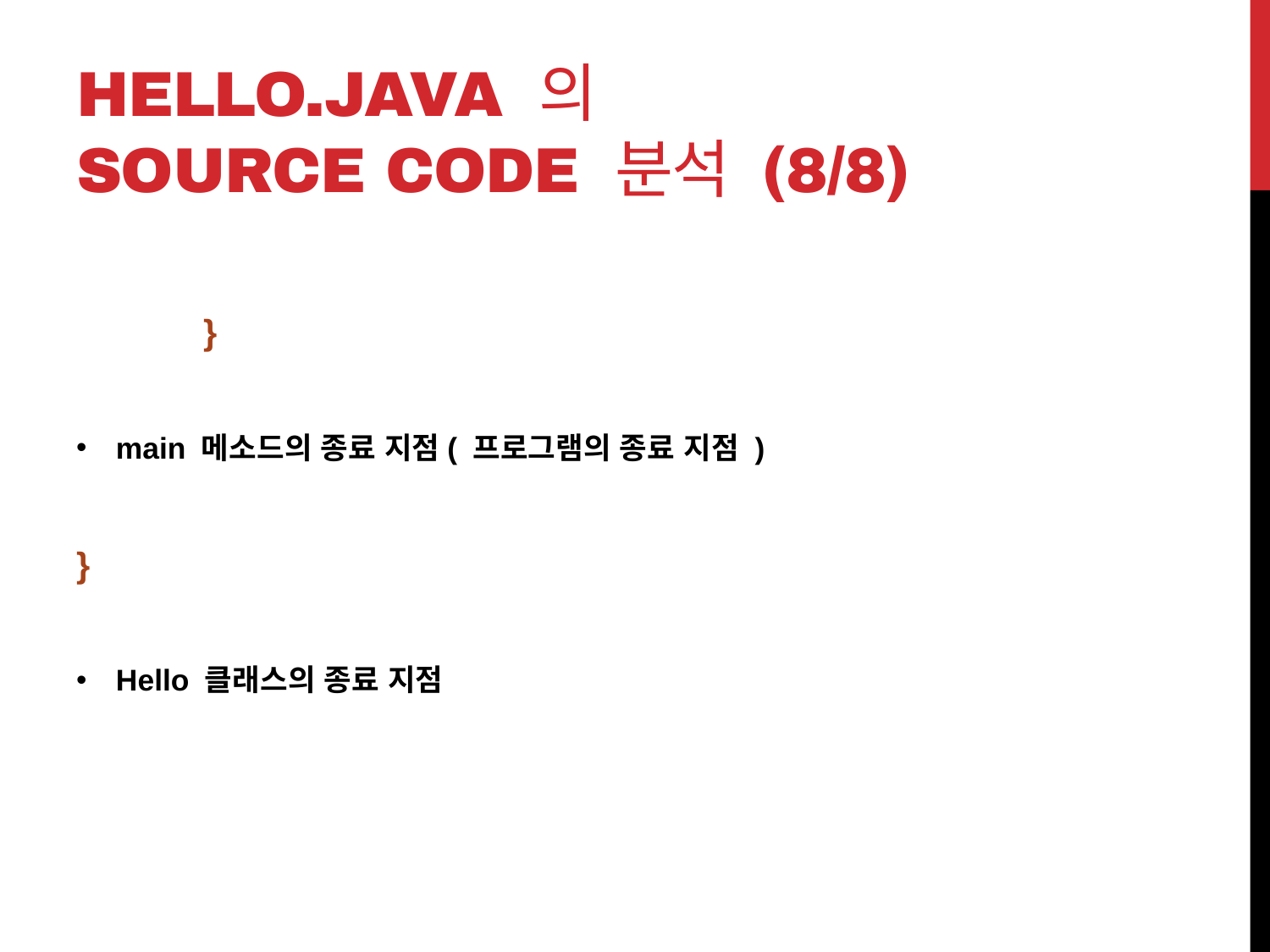

# Hello.java 의 Source Code 분석 (8/8)

	}

main 메소드의 종료 지점( 프로그램의 종료 지점 )

}

Hello 클래스의 종료 지점